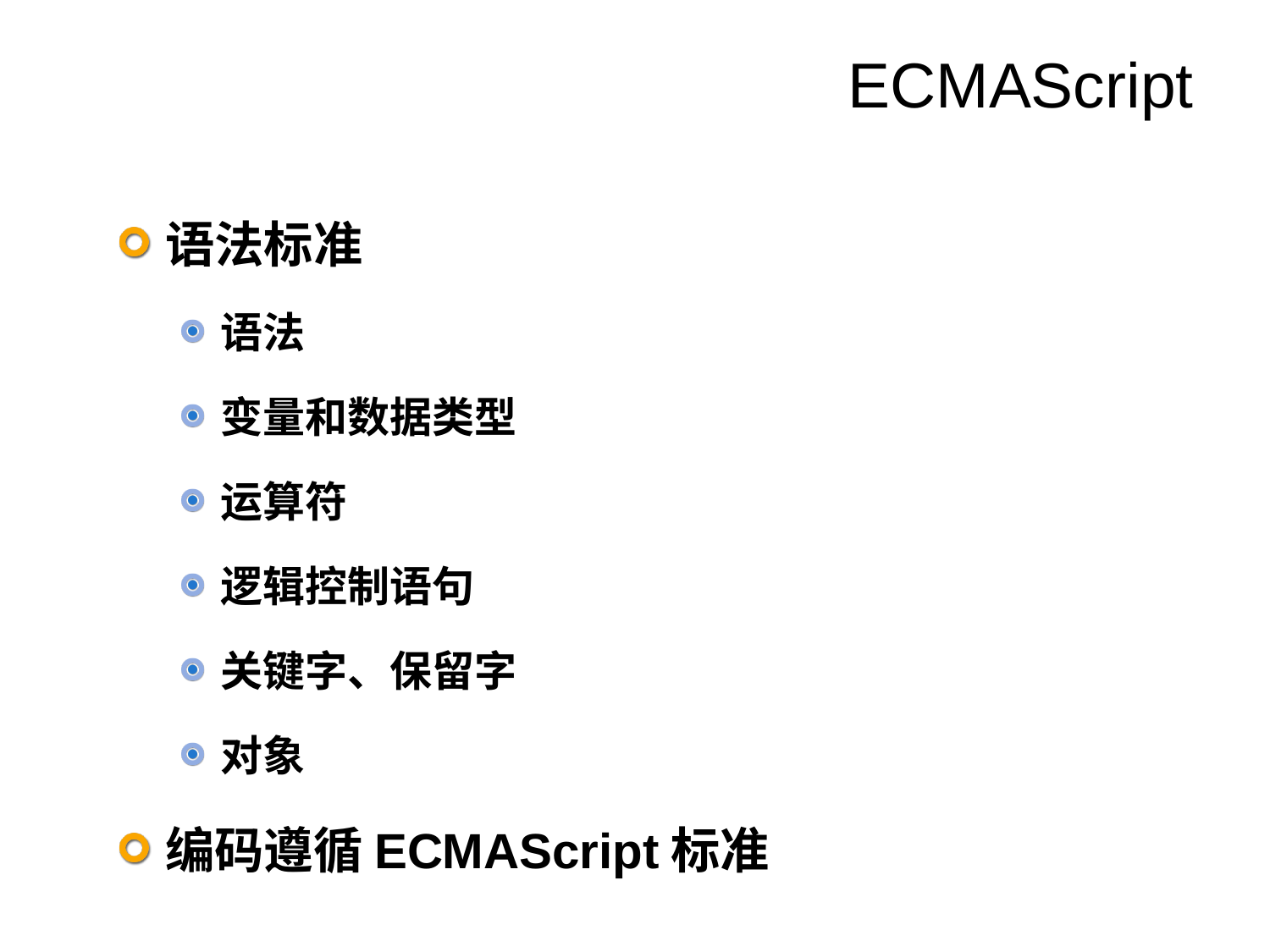

# ECMAScript
语法标准
语法
变量和数据类型
运算符
逻辑控制语句
关键字、保留字
对象
编码遵循ECMAScript标准